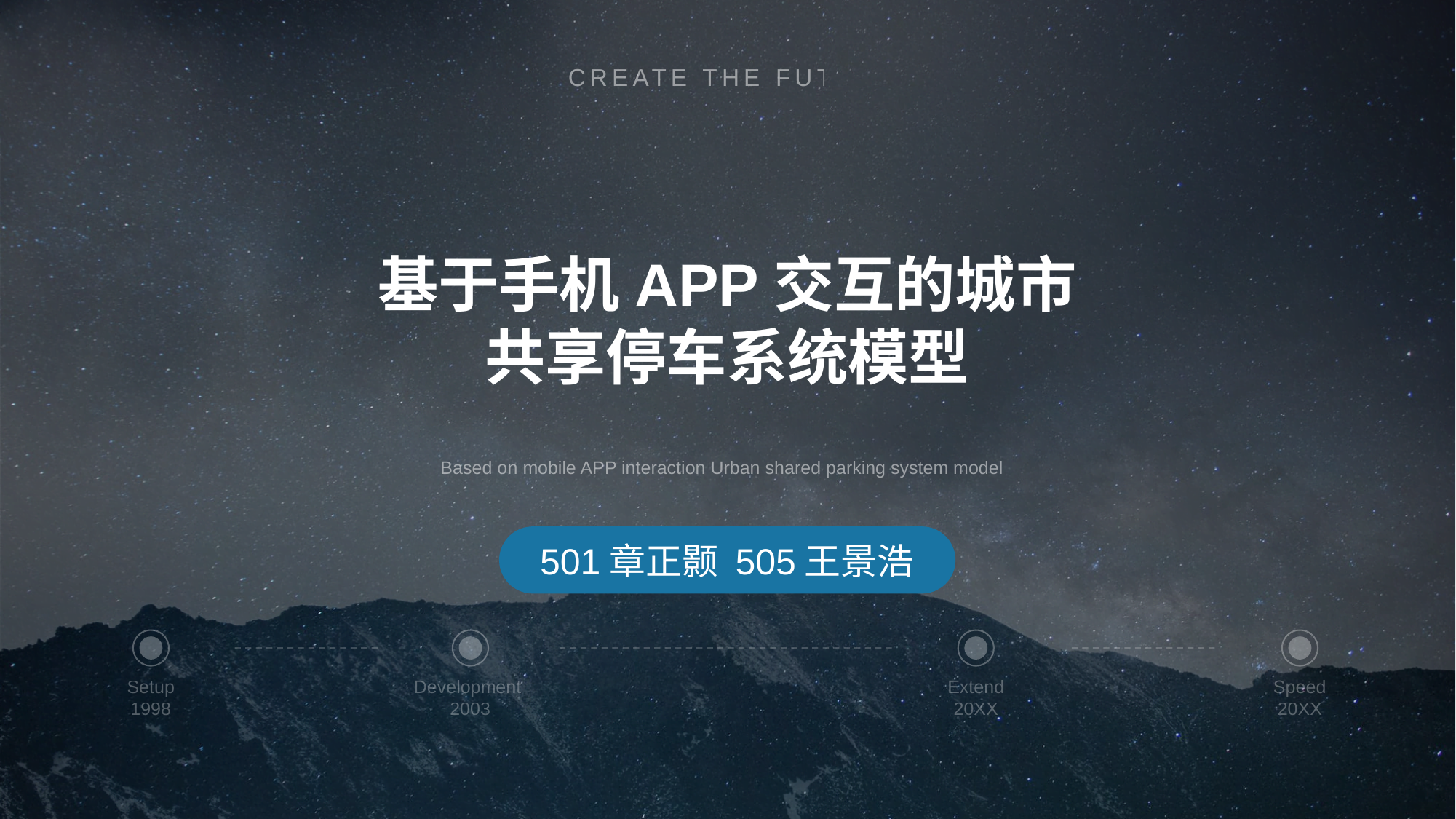

基于手机APP交互的城市共享停车系统模型
Based on mobile APP interaction Urban shared parking system model

501章正颢 505王景浩

Setup
1998
Development
2003

Extend
20XX
Speed
20XX